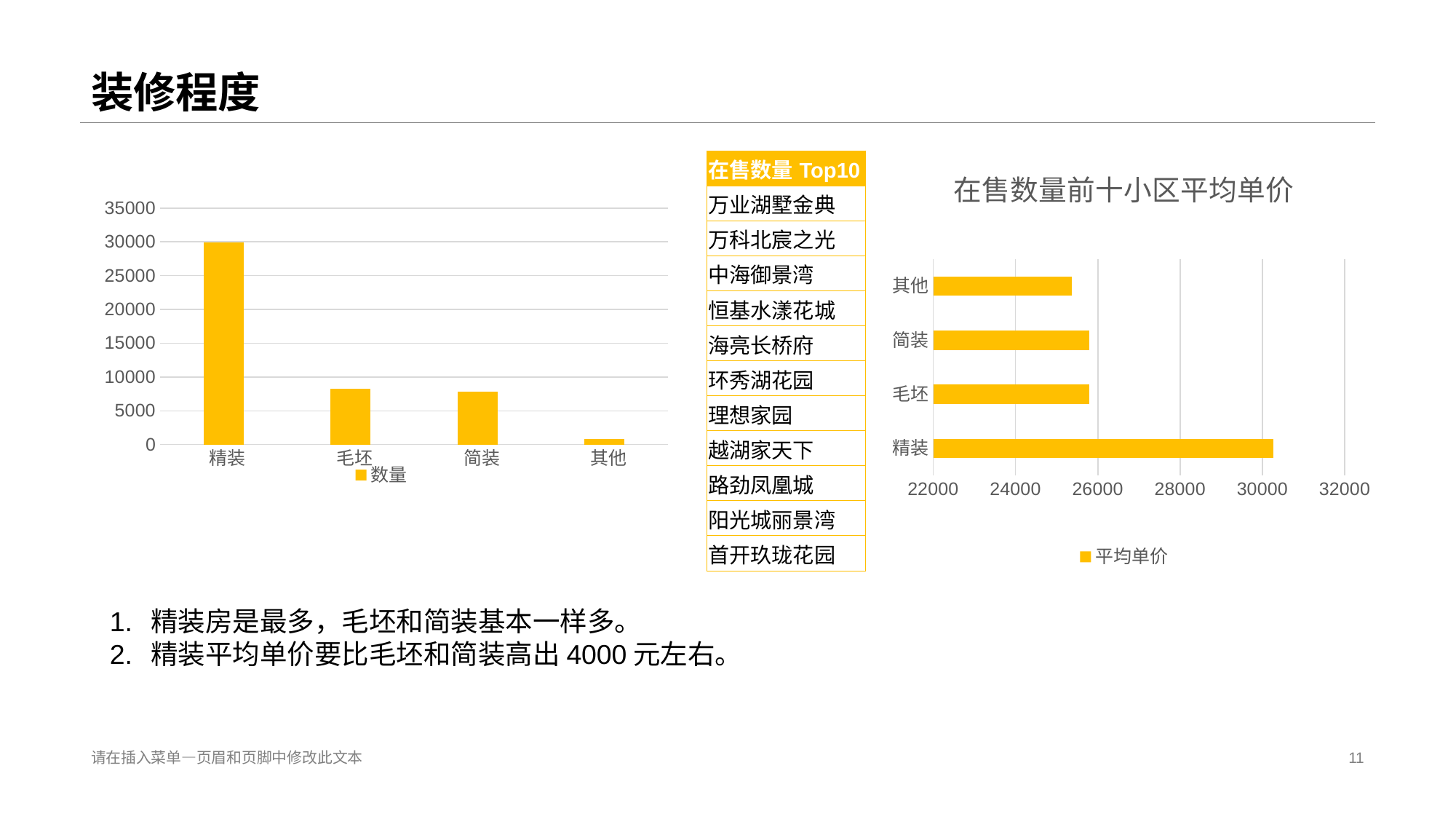

# 装修程度

### Chart: 在售数量前十小区平均单价

| Category | 平均单价 |
|---|---|
|  精装 | 30262.2067095218 |
|  毛坯 | 25792.6251518833 |
|  简装 | 25788.5722513759 |
|  其他 | 25362.3287356321 |

### Chart

| Category | 数量 |
|---|---|
|  精装 | 29868.0 |
|  毛坯 | 8230.0 |
|  简装 | 7813.0 |
|  其他 | 870.0 |
| 在售数量Top10 |
| --- |
| 万业湖墅金典 |
| 万科北宸之光 |
| 中海御景湾 |
| 恒基水漾花城 |
| 海亮长桥府 |
| 环秀湖花园 |
| 理想家园 |
| 越湖家天下 |
| 路劲凤凰城 |
| 阳光城丽景湾 |
| 首开玖珑花园 |
精装房是最多，毛坯和简装基本一样多。
精装平均单价要比毛坯和简装高出4000元左右。
请在插入菜单—页眉和页脚中修改此文本
11